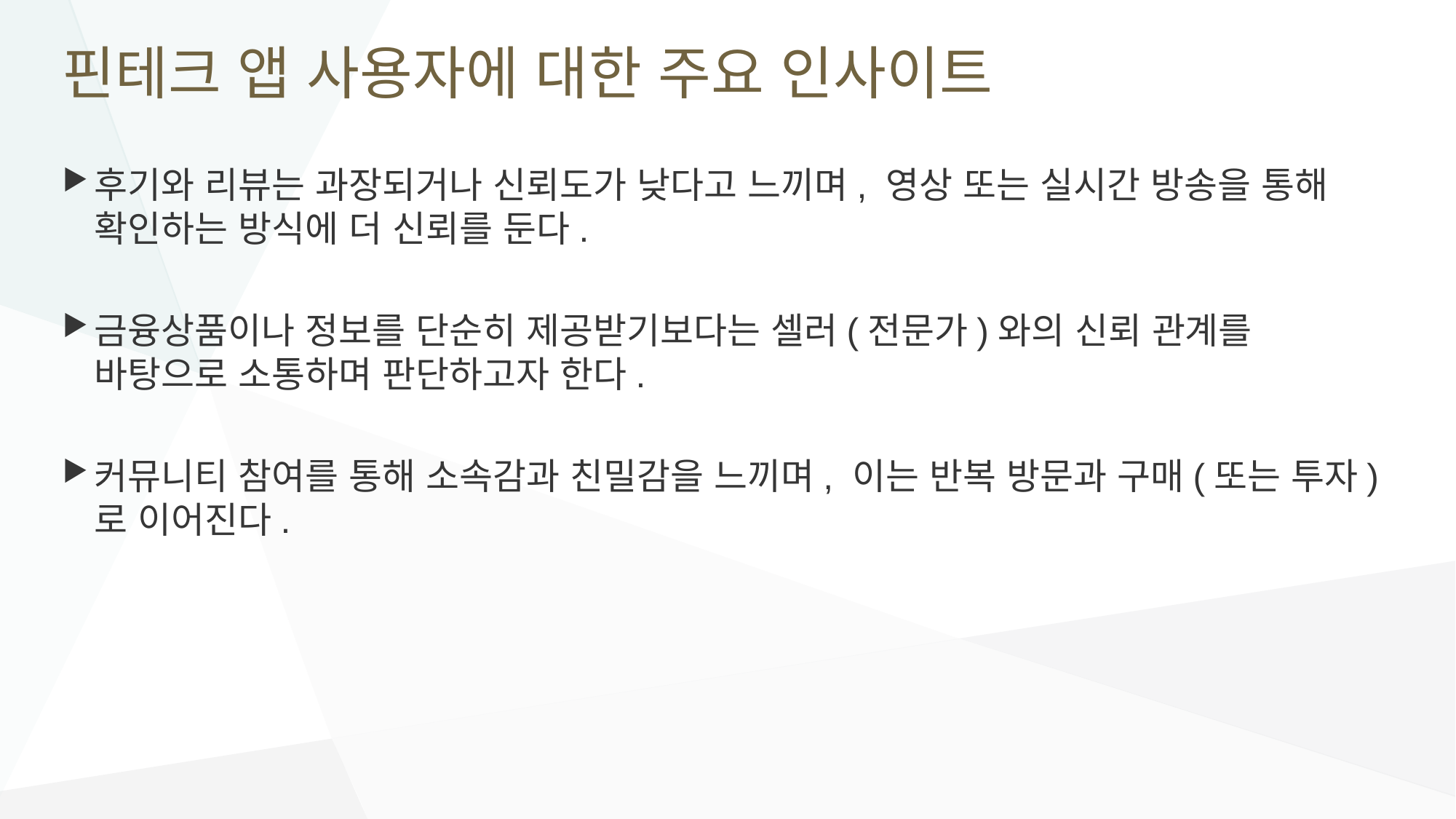

# 핀테크 앱 사용자에 대한 주요 인사이트
후기와 리뷰는 과장되거나 신뢰도가 낮다고 느끼며, 영상 또는 실시간 방송을 통해 확인하는 방식에 더 신뢰를 둔다.

금융상품이나 정보를 단순히 제공받기보다는 셀러(전문가)와의 신뢰 관계를 바탕으로 소통하며 판단하고자 한다.

커뮤니티 참여를 통해 소속감과 친밀감을 느끼며, 이는 반복 방문과 구매(또는 투자)로 이어진다.